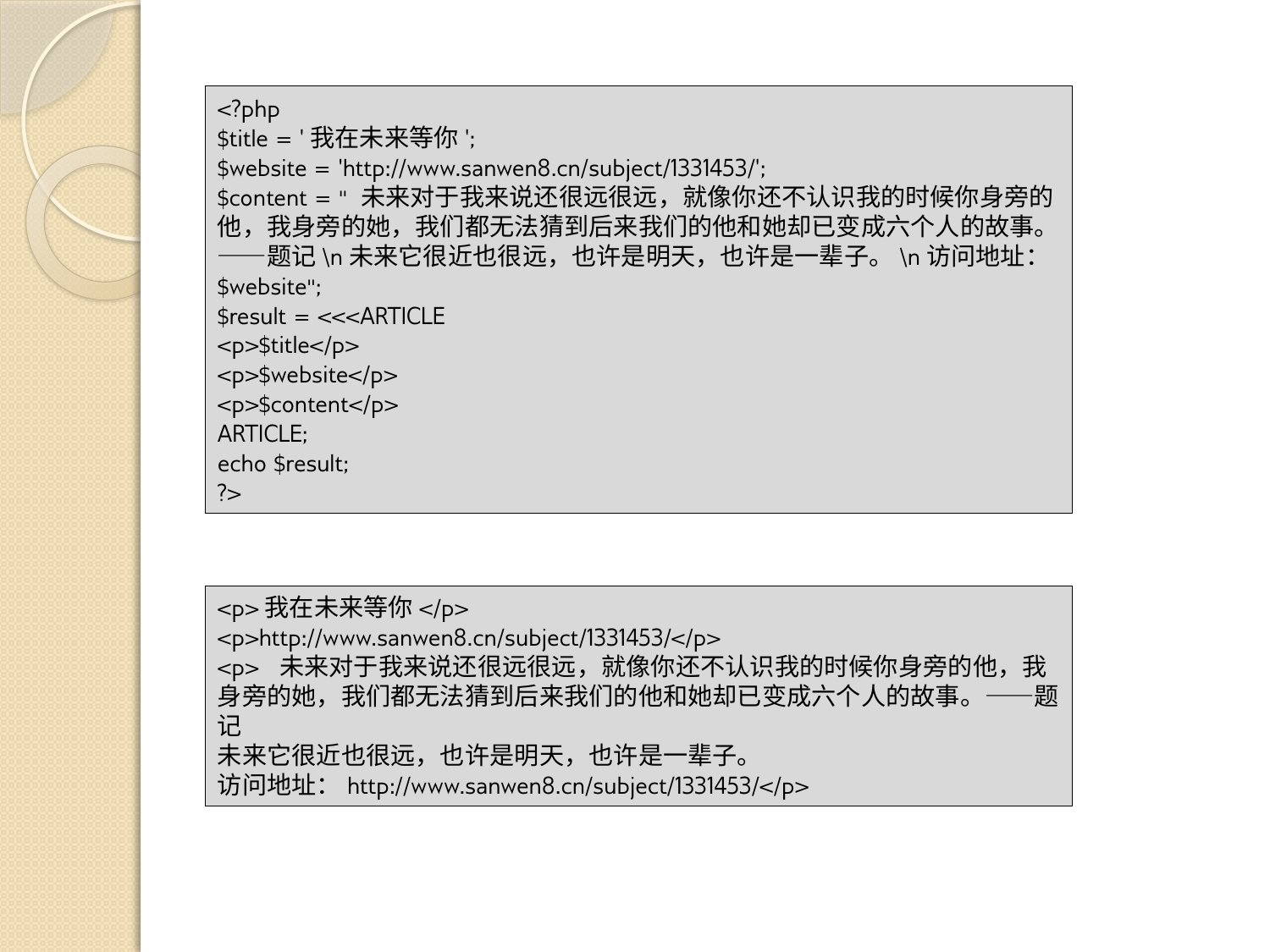

<?php
$title = '我在未来等你';
$website = 'http://www.sanwen8.cn/subject/1331453/';
$content = " 未来对于我来说还很远很远，就像你还不认识我的时候你身旁的他，我身旁的她，我们都无法猜到后来我们的他和她却已变成六个人的故事。——题记\n未来它很近也很远，也许是明天，也许是一辈子。\n访问地址：$website";
$result = <<<ARTICLE
<p>$title</p>
<p>$website</p>
<p>$content</p>
ARTICLE;
echo $result;
?>
<p>我在未来等你</p>
<p>http://www.sanwen8.cn/subject/1331453/</p>
<p>  未来对于我来说还很远很远，就像你还不认识我的时候你身旁的他，我身旁的她，我们都无法猜到后来我们的他和她却已变成六个人的故事。——题记
未来它很近也很远，也许是明天，也许是一辈子。
访问地址：http://www.sanwen8.cn/subject/1331453/</p>